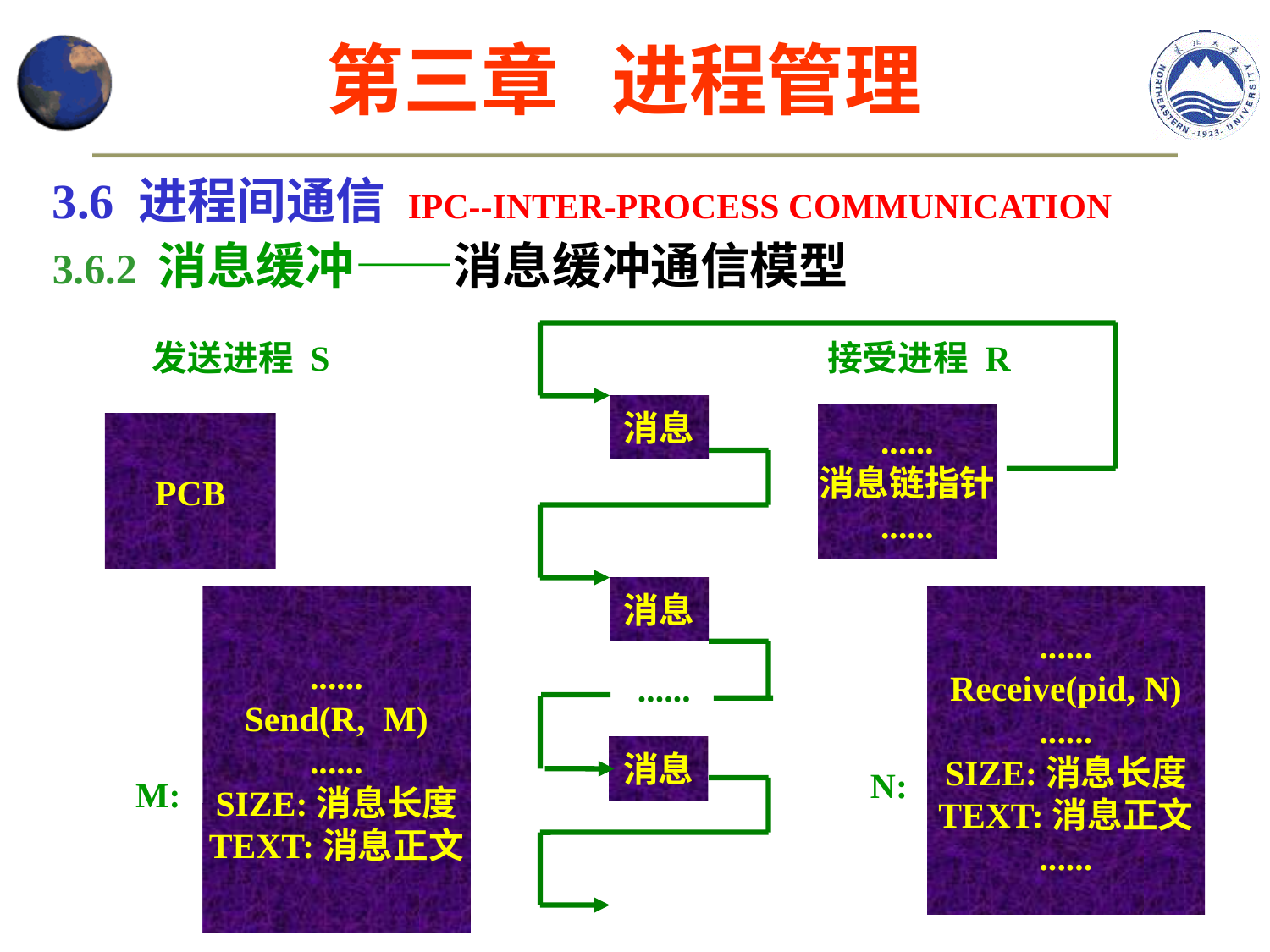

第三章   进程管理
3.6 进程间通信 IPC--INTER-PROCESS COMMUNICATION
3.6.2 消息缓冲——消息缓冲通信模型

发送进程 S
接受进程 R

消息
......
消息链指针
......
PCB

消息
......
Send(R,  M)
......
SIZE:消息长度
TEXT:消息正文
......
Receive(pid, N)
......
SIZE:消息长度
TEXT:消息正文
......

......

消息
N:
M: